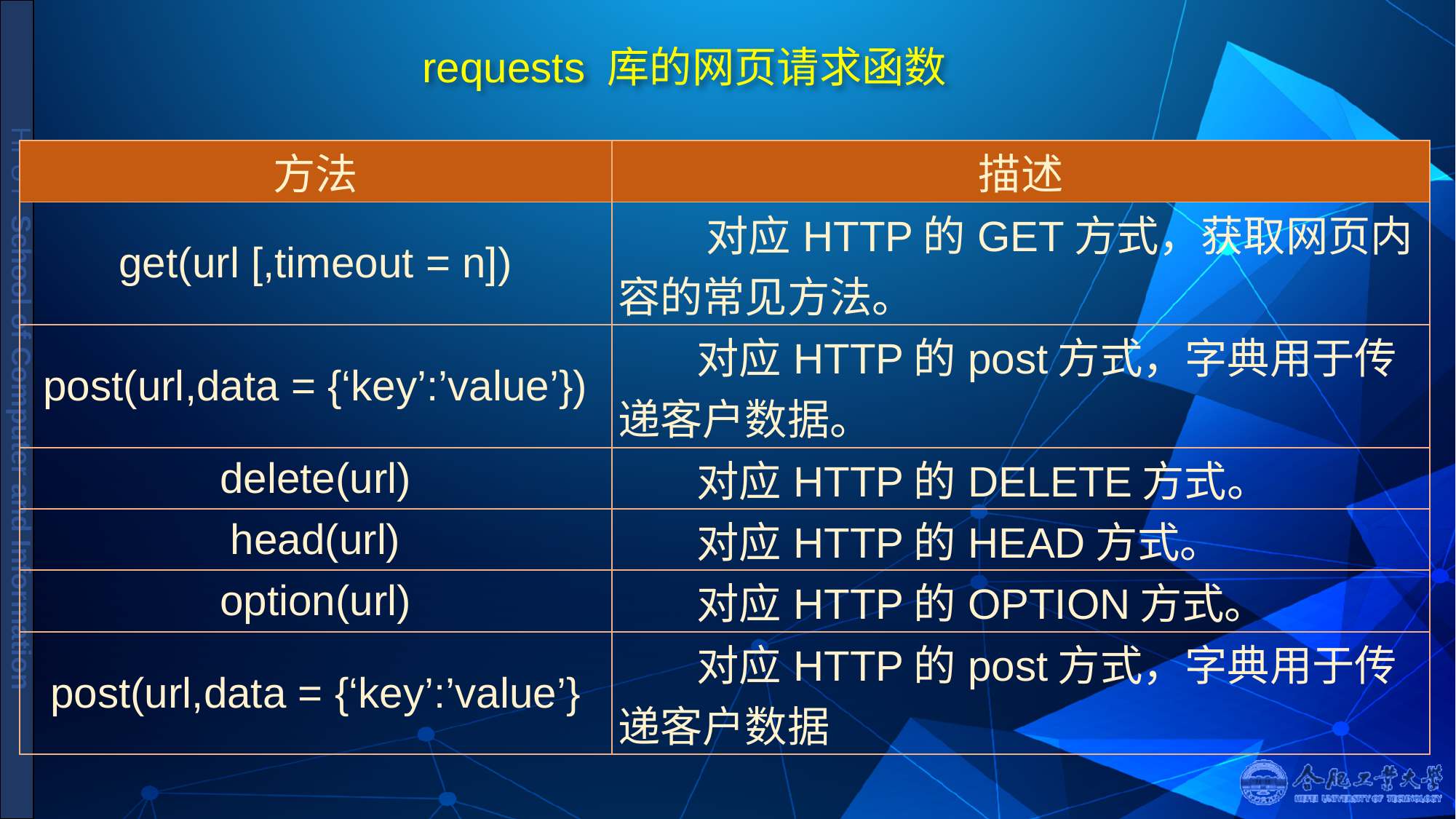

# requests 库的网页请求函数
| 方法 | 描述 |
| --- | --- |
| get(url [,timeout = n]) | 对应HTTP的GET方式，获取网页内容的常见方法。 |
| post(url,data = {‘key’:’value’}) | 对应HTTP的post方式，字典用于传递客户数据。 |
| delete(url) | 对应HTTP的DELETE方式。 |
| head(url) | 对应HTTP的HEAD方式。 |
| option(url) | 对应HTTP的OPTION方式。 |
| post(url,data = {‘key’:’value’} | 对应HTTP的post方式，字典用于传递客户数据 |